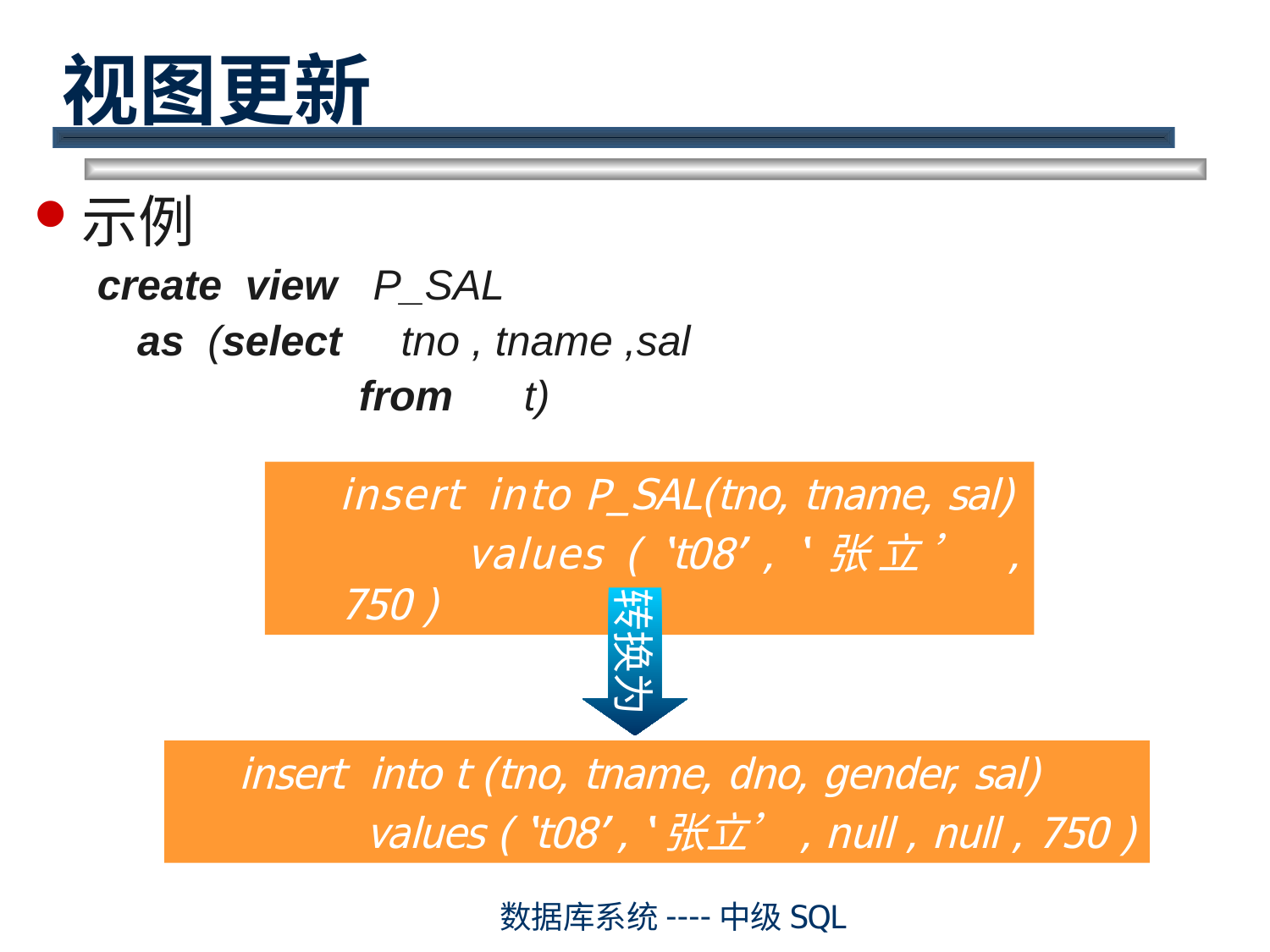

# 视图更新
示例
create  view   P_SAL
	as  (select     tno , tname ,sal
		        from      t)

insert  into P_SAL(tno, tname, sal)
	values ( ‘t08’ , ‘张立’ , 750 )
转换为
insert  into t (tno, tname, dno, gender, sal)
	values ( ‘t08’ , ‘张立’, null , null , 750 )
数据库系统----中级SQL